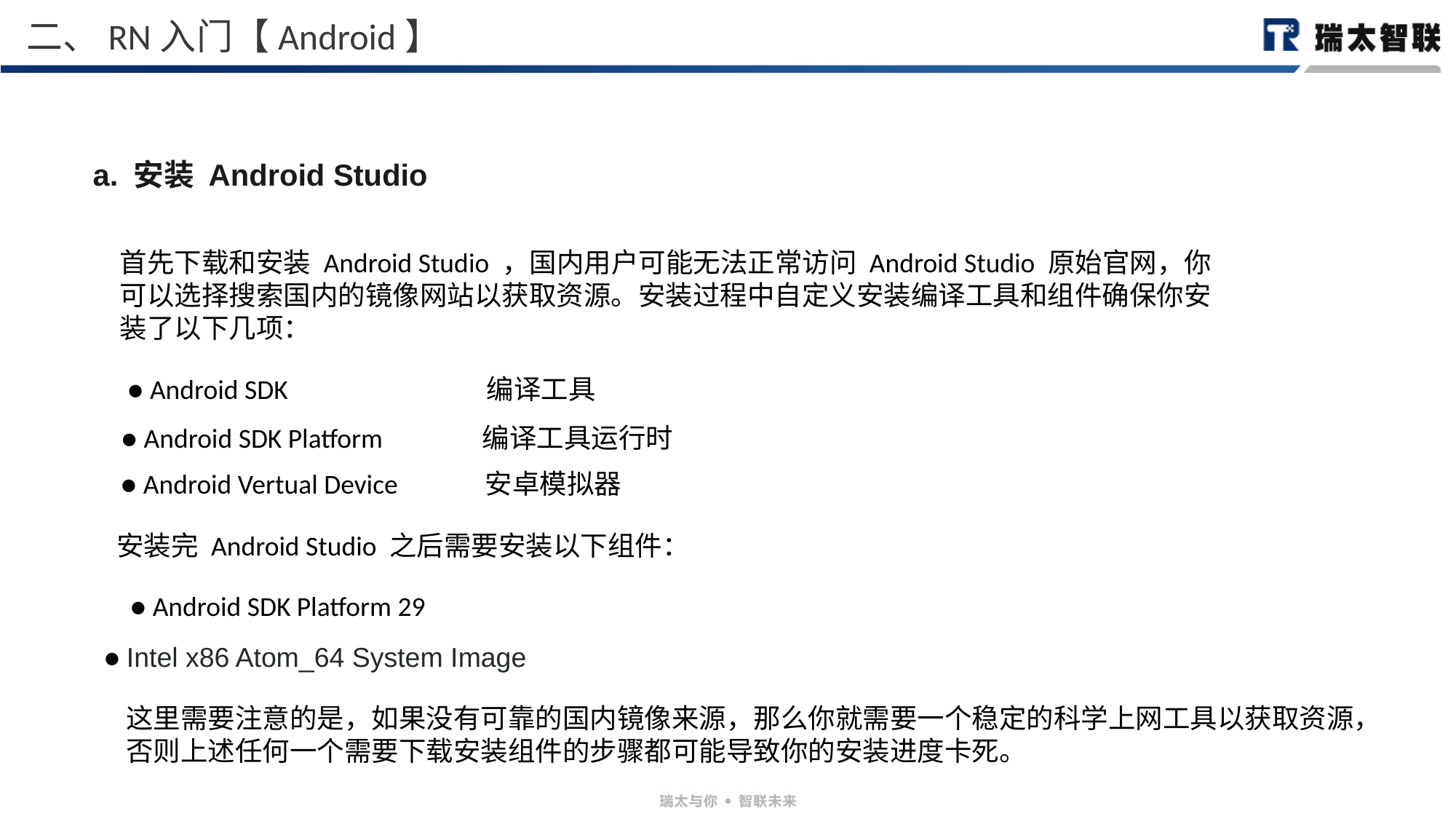

二、RN入门【Android】
a. 安装 Android Studio

首先下载和安装 Android Studio ，国内用户可能无法正常访问 Android Studio 原始官网，你可以选择搜索国内的镜像网站以获取资源。安装过程中自定义安装编译工具和组件确保你安装了以下几项：
● Android SDK                               编译工具
● Android SDK Platform               编译工具运行时
● Android Vertual Device             安卓模拟器
安装完 Android Studio 之后需要安装以下组件：
● Android SDK Platform 29
● Intel x86 Atom_64 System Image
这里需要注意的是，如果没有可靠的国内镜像来源，那么你就需要一个稳定的科学上网工具以获取资源，
否则上述任何一个需要下载安装组件的步骤都可能导致你的安装进度卡死。